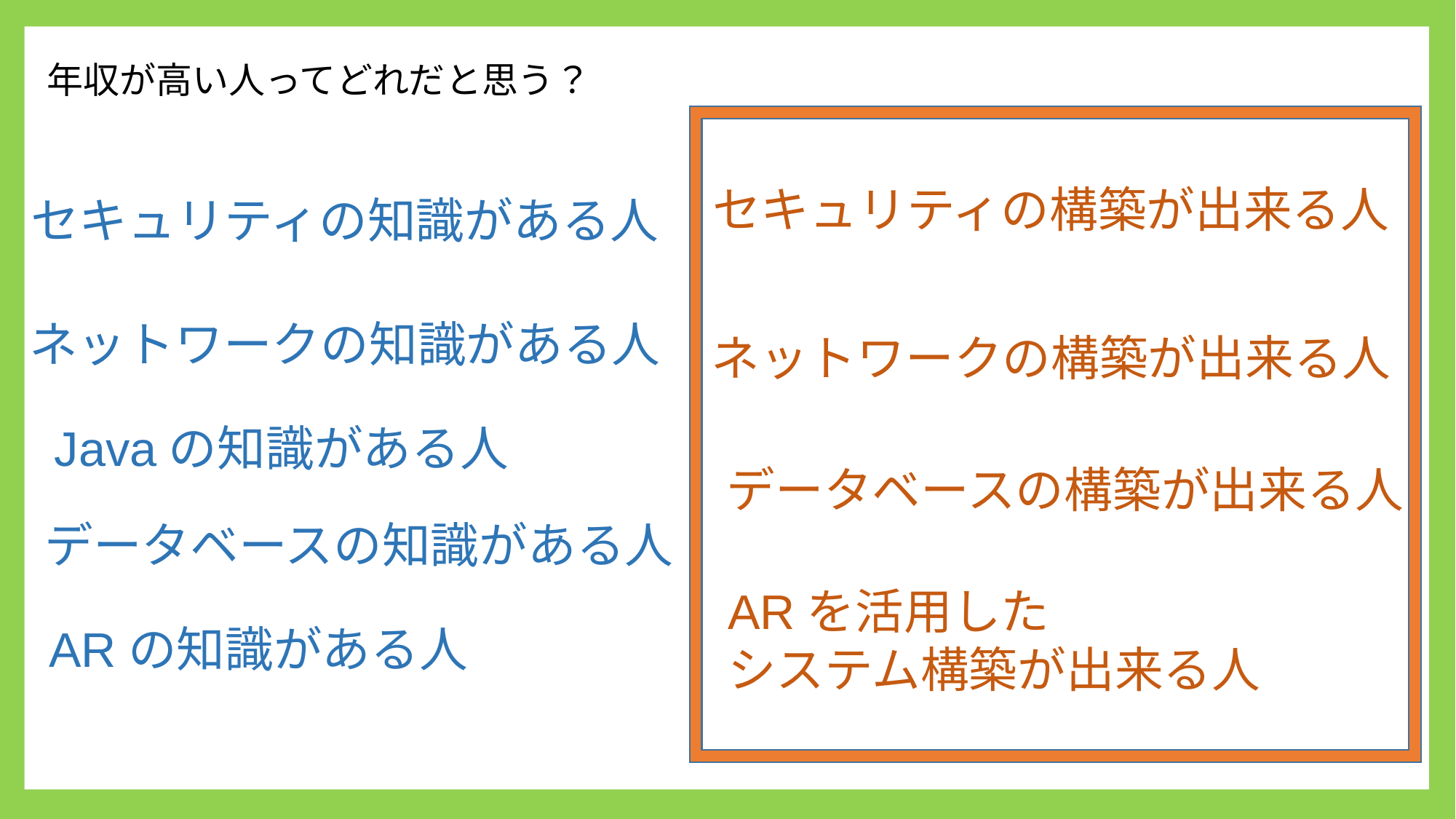

年収が高い人ってどれだと思う？

セキュリティの構築が出来る人
セキュリティの知識がある人
ネットワークの知識がある人
ネットワークの構築が出来る人
Javaの知識がある人
データベースの構築が出来る人
データベースの知識がある人
ARを活用した
システム構築が出来る人
ARの知識がある人